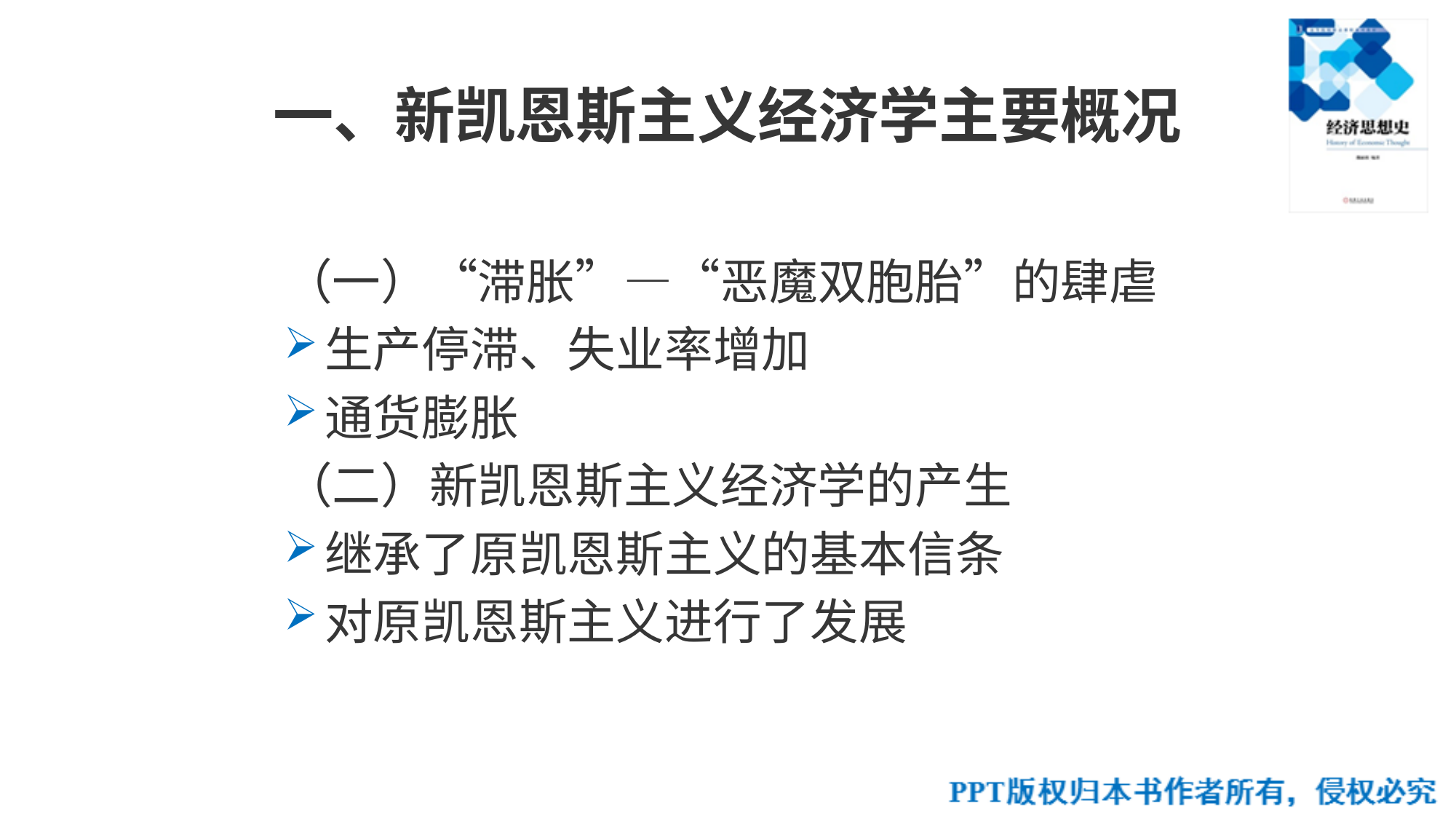

# 一、新凯恩斯主义经济学主要概况
（一）“滞胀”—“恶魔双胞胎”的肆虐
生产停滞、失业率增加
通货膨胀
（二）新凯恩斯主义经济学的产生
继承了原凯恩斯主义的基本信条
对原凯恩斯主义进行了发展